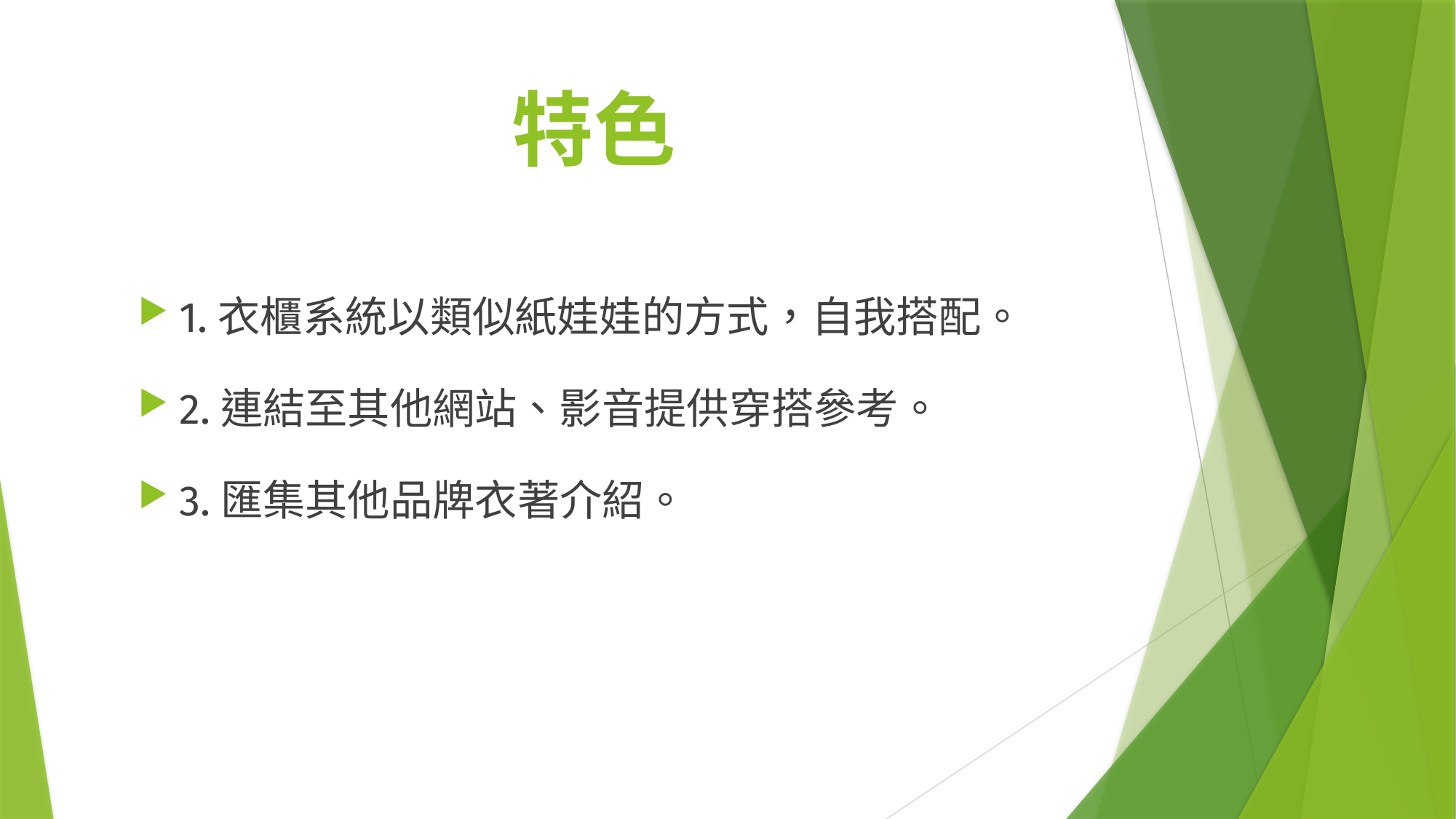

# 特色
1.衣櫃系統以類似紙娃娃的方式，自我搭配。
2.連結至其他網站、影音提供穿搭參考。
3.匯集其他品牌衣著介紹。